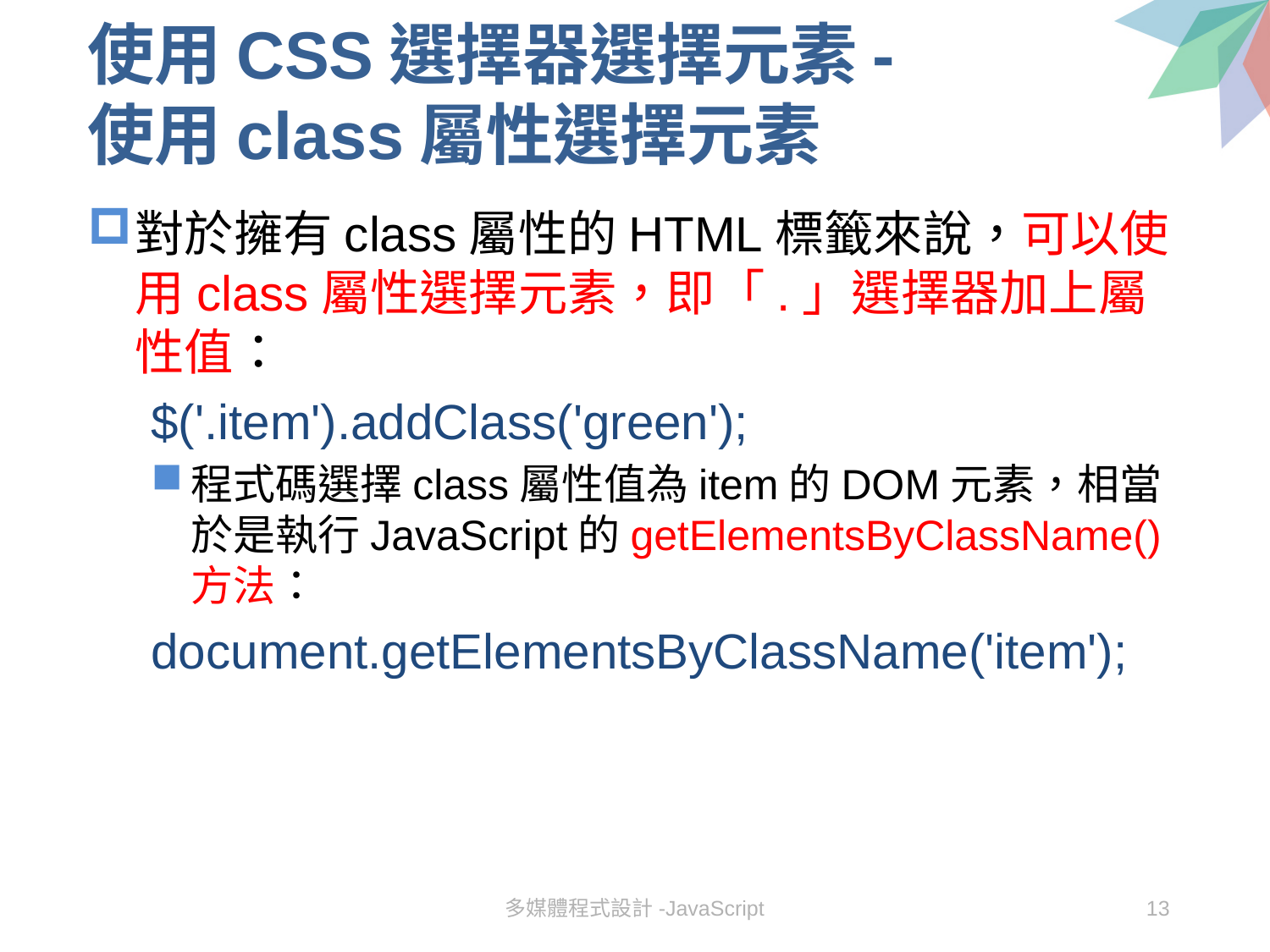

# 使用CSS選擇器選擇元素- 使用class屬性選擇元素
對於擁有class屬性的HTML標籤來說，可以使用class屬性選擇元素，即「.」選擇器加上屬性值：
$('.item').addClass('green');
程式碼選擇class屬性值為item的DOM元素，相當於是執行JavaScript的getElementsByClassName()方法：
document.getElementsByClassName('item');

多媒體程式設計-JavaScript
13